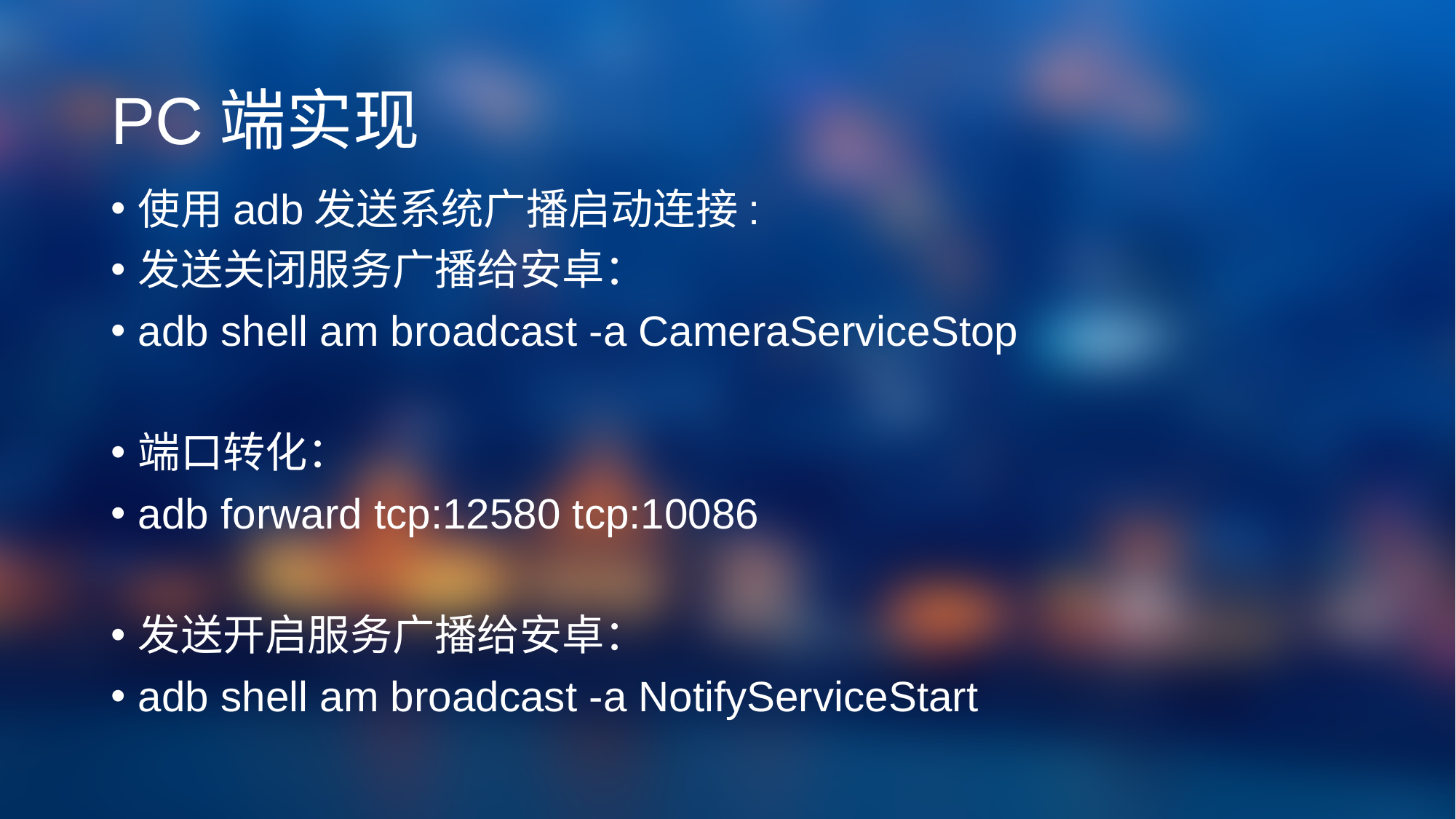

# PC端实现
使用adb发送系统广播启动连接:
发送关闭服务广播给安卓：
adb shell am broadcast -a CameraServiceStop

端口转化：
adb forward tcp:12580 tcp:10086

发送开启服务广播给安卓：
adb shell am broadcast -a NotifyServiceStart